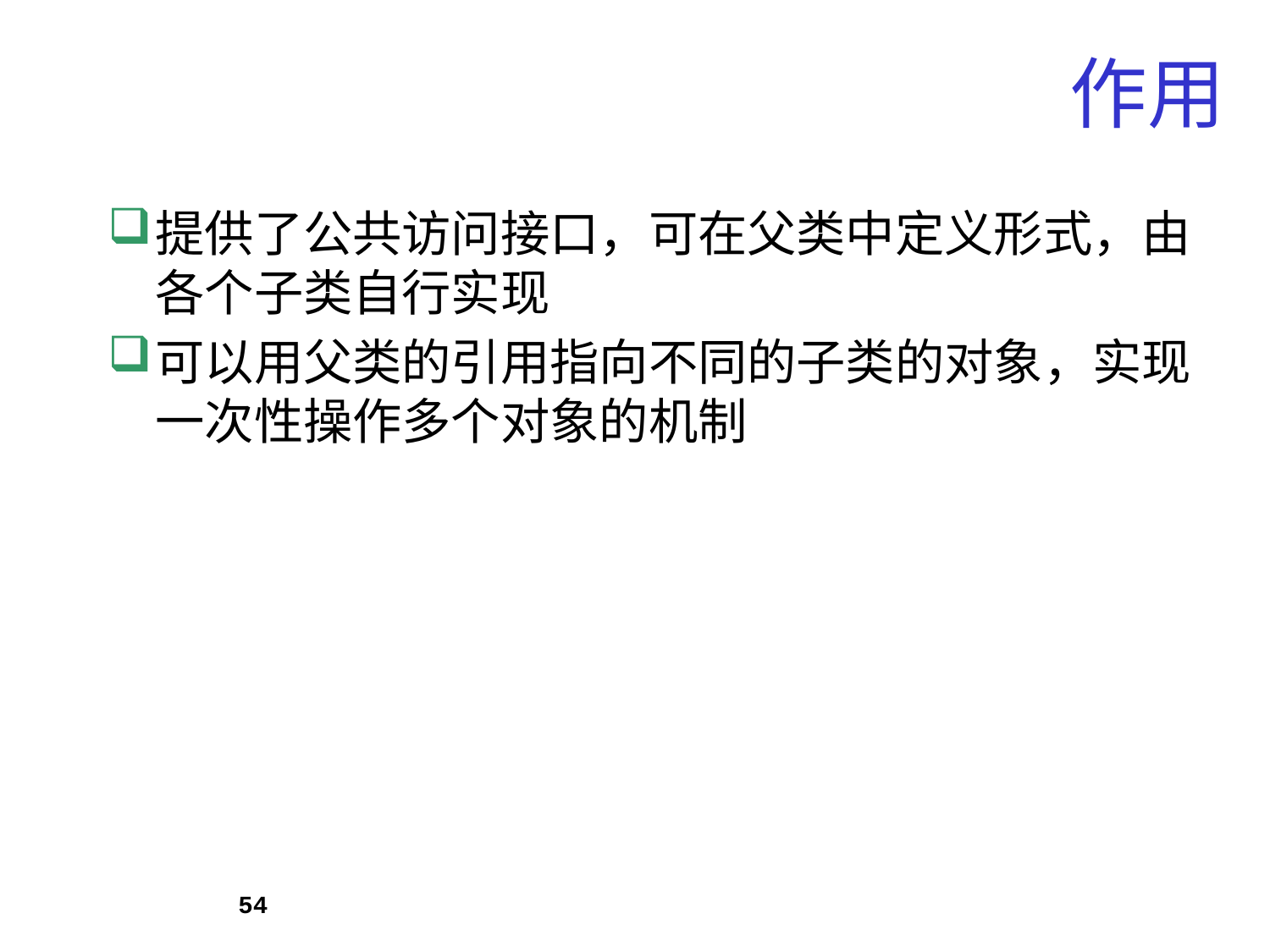

# 作用
提供了公共访问接口，可在父类中定义形式，由各个子类自行实现
可以用父类的引用指向不同的子类的对象，实现一次性操作多个对象的机制

54